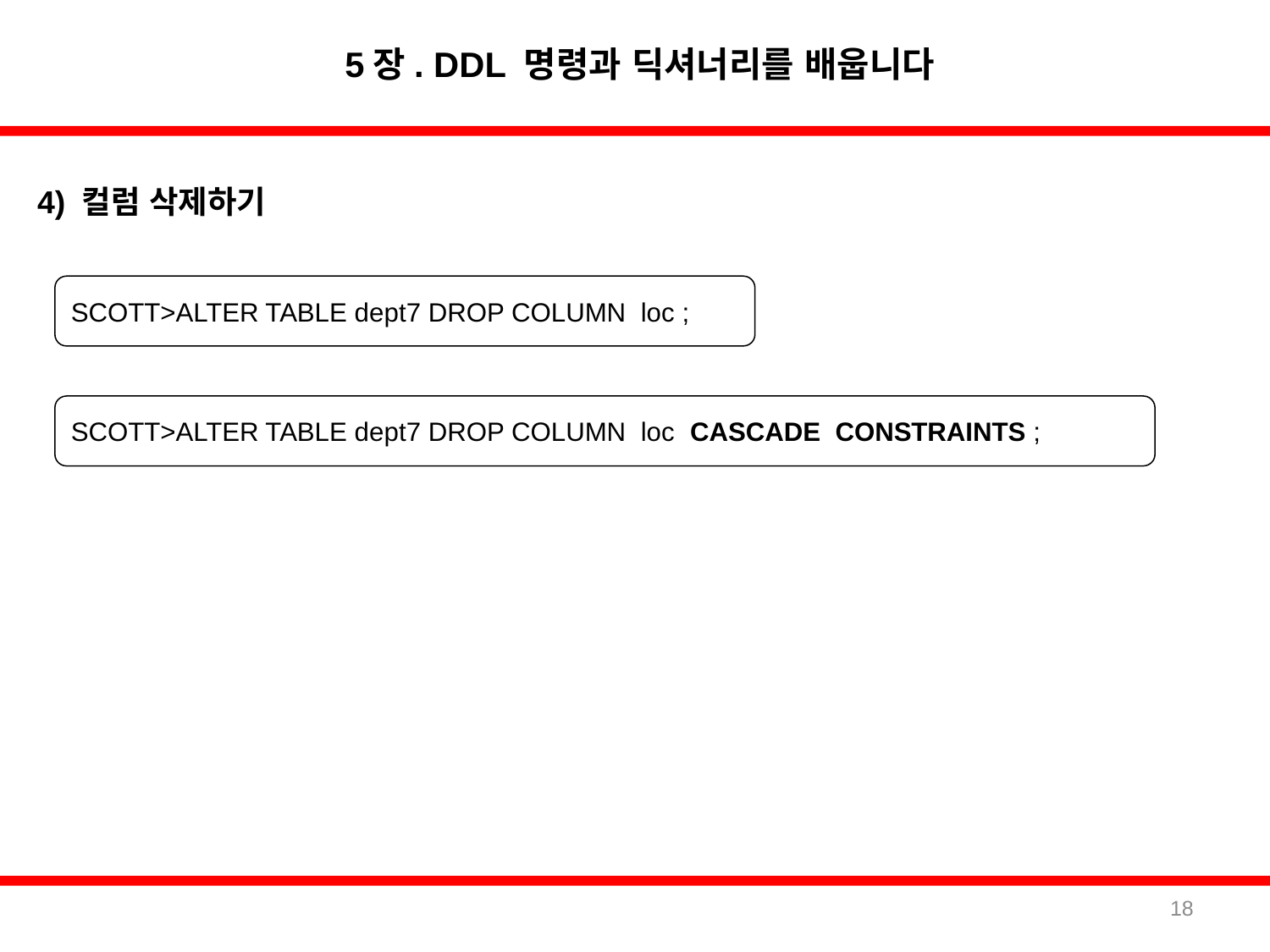

5장. DDL 명령과 딕셔너리를 배웁니다

4) 컬럼 삭제하기
SCOTT>ALTER TABLE dept7 DROP COLUMN  loc ;
SCOTT>ALTER TABLE dept7 DROP COLUMN  loc  CASCADE  CONSTRAINTS ;

18